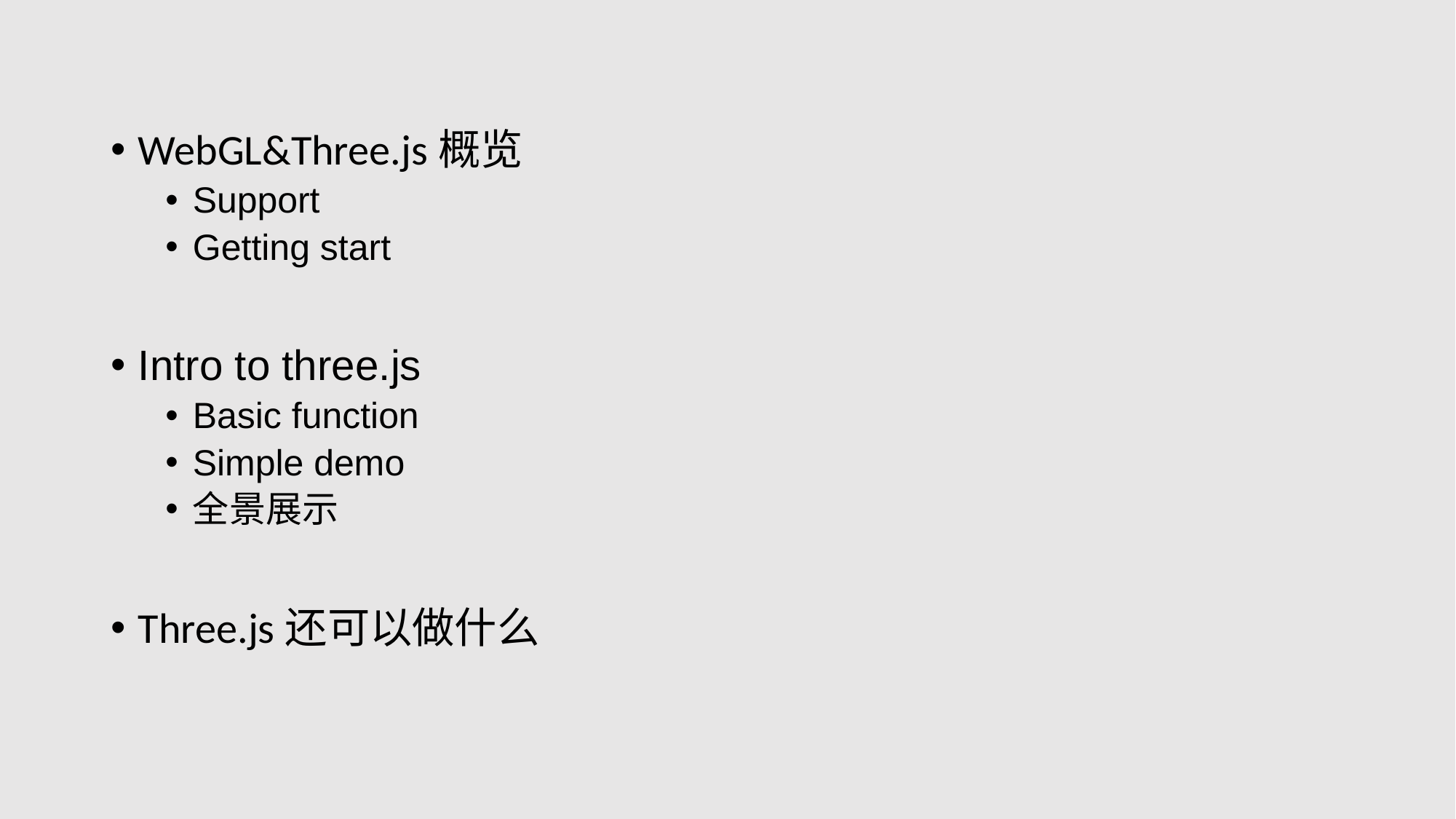

WebGL&Three.js概览
Support
Getting start

Intro to three.js
Basic function
Simple demo
全景展示

Three.js还可以做什么